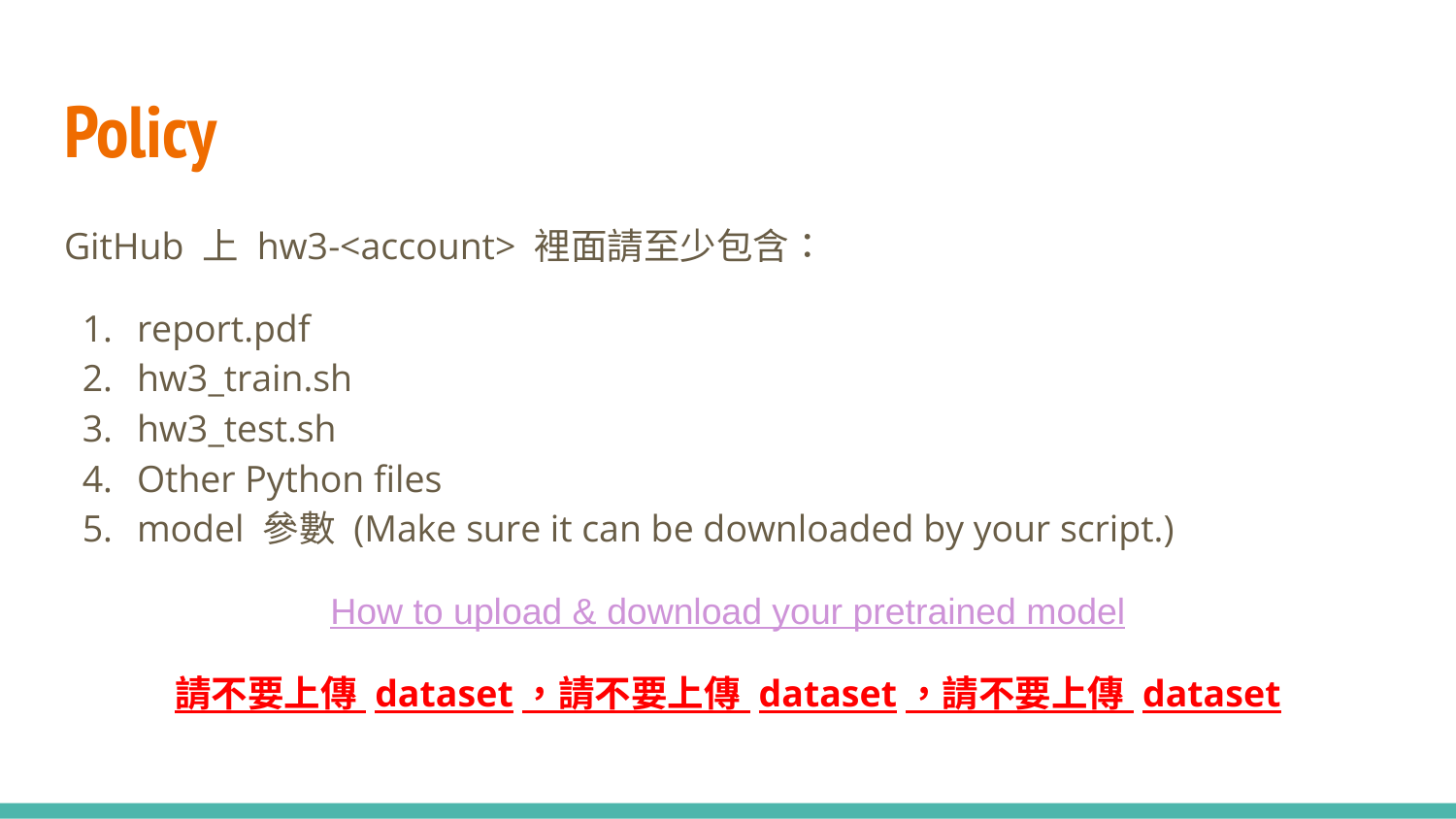

# Policy
GitHub 上 hw3-<account> 裡面請至少包含：
report.pdf
hw3_train.sh
hw3_test.sh
Other Python files
model 參數 (Make sure it can be downloaded by your script.)
How to upload & download your pretrained model
請不要上傳 dataset，請不要上傳 dataset，請不要上傳 dataset